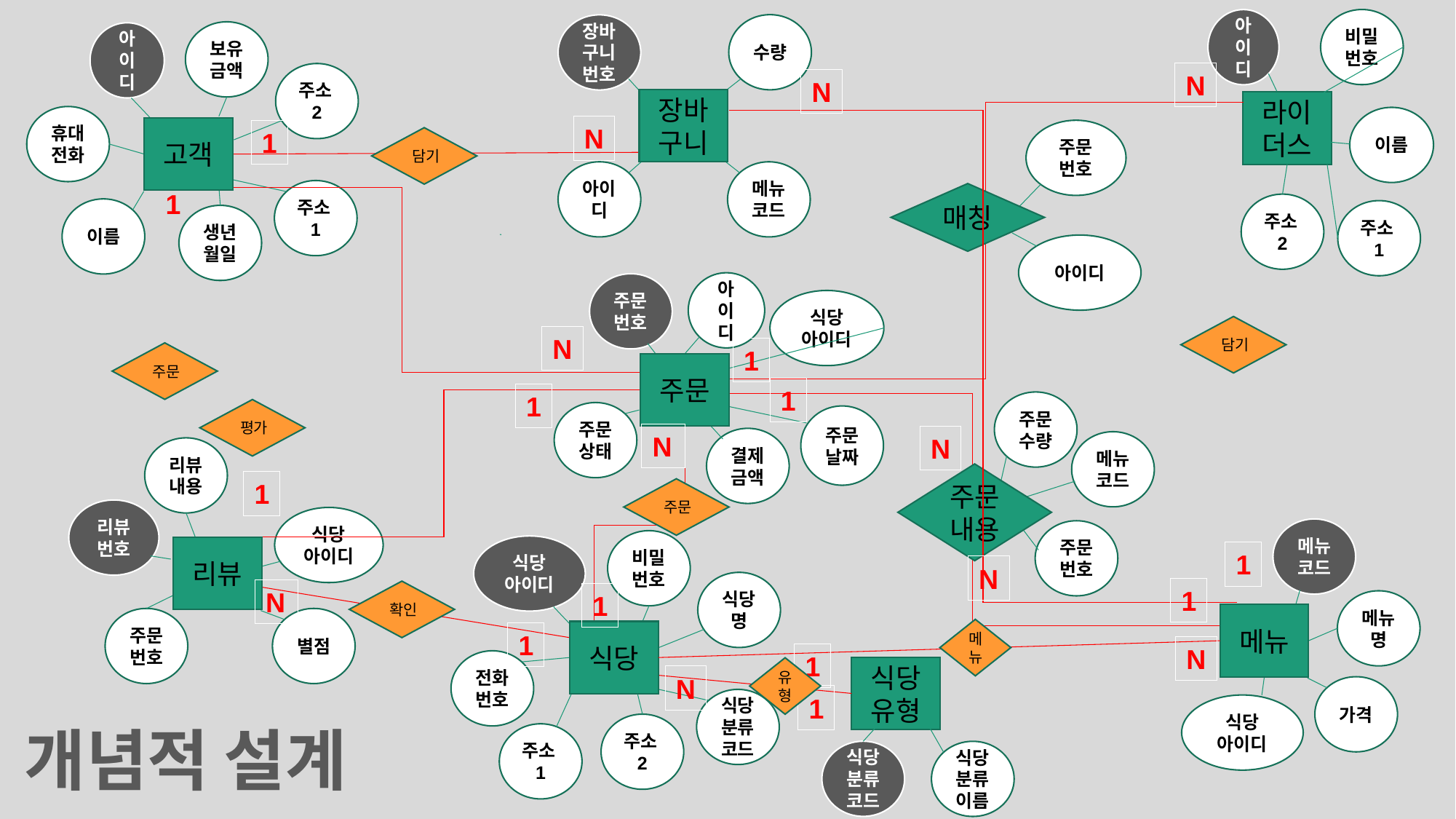

비밀번호
아이디
수량
장바구니번호
보유금액
아이디
N
주소2
N
장바구니
라이더스
휴대전화
이름
N
고객
주문번호
1
담기
아이디
메뉴코드
주소1
1
매칭
주소2
이름
주소1
생년월일
아이디
아이디
주문번호
식당
아이디
담기
N
1
주문
주문
1
1
주문수량
평가
주문상태
주문날짜
N
N
결제금액
메뉴코드
리뷰내용
주문내용
1
주문
리뷰번호
식당
아이디
메뉴코드
주문번호
비밀번호
식당
아이디
리뷰
1
N
식당명
1
N
확인
1
메뉴명
메뉴
주문번호
별점
메뉴
식당
1
N
1
전화번호
식당유형
유형
N
가격
1
식당분류코드
식당
아이디
주소2
개념적 설계
주소1
식당분류코드
식당분류이름